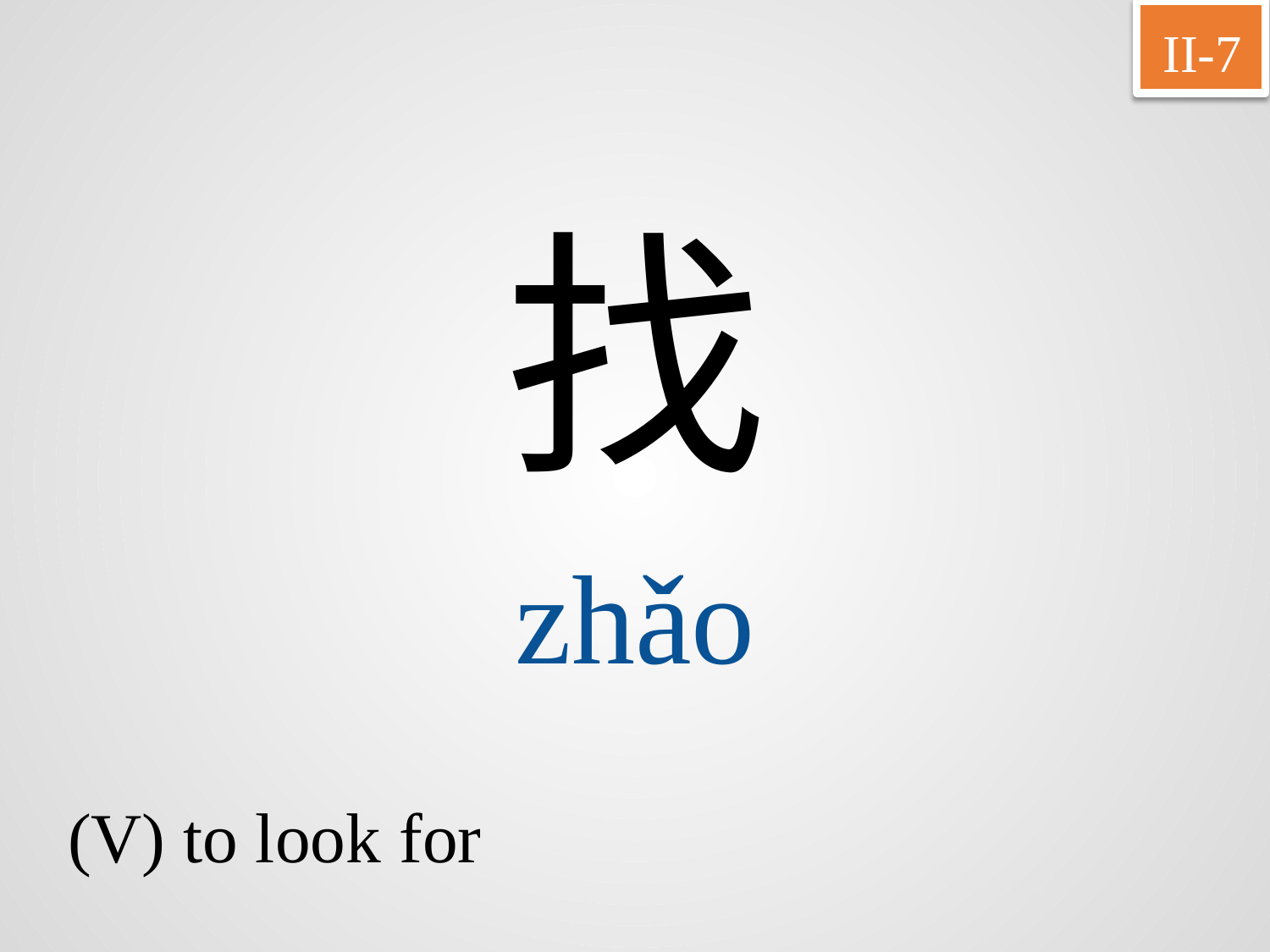

II-7

找
zhǎo
(V) to look for